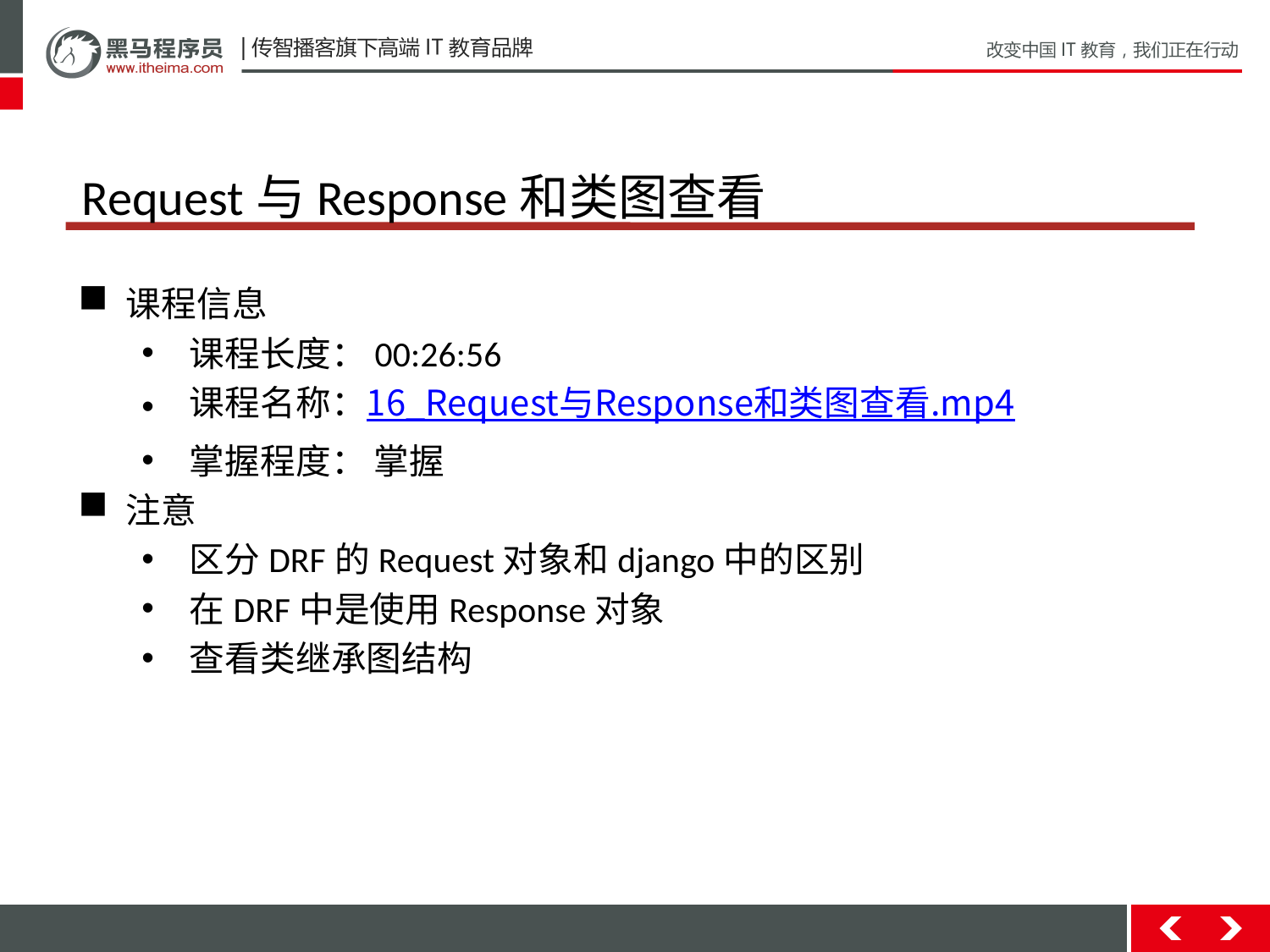

# Request与Response和类图查看

课程信息
课程长度：00:26:56
课程名称：16_Request与Response和类图查看.mp4
掌握程度： 掌握
注意
区分DRF的Request对象和django中的区别
在DRF中是使用Response对象
查看类继承图结构